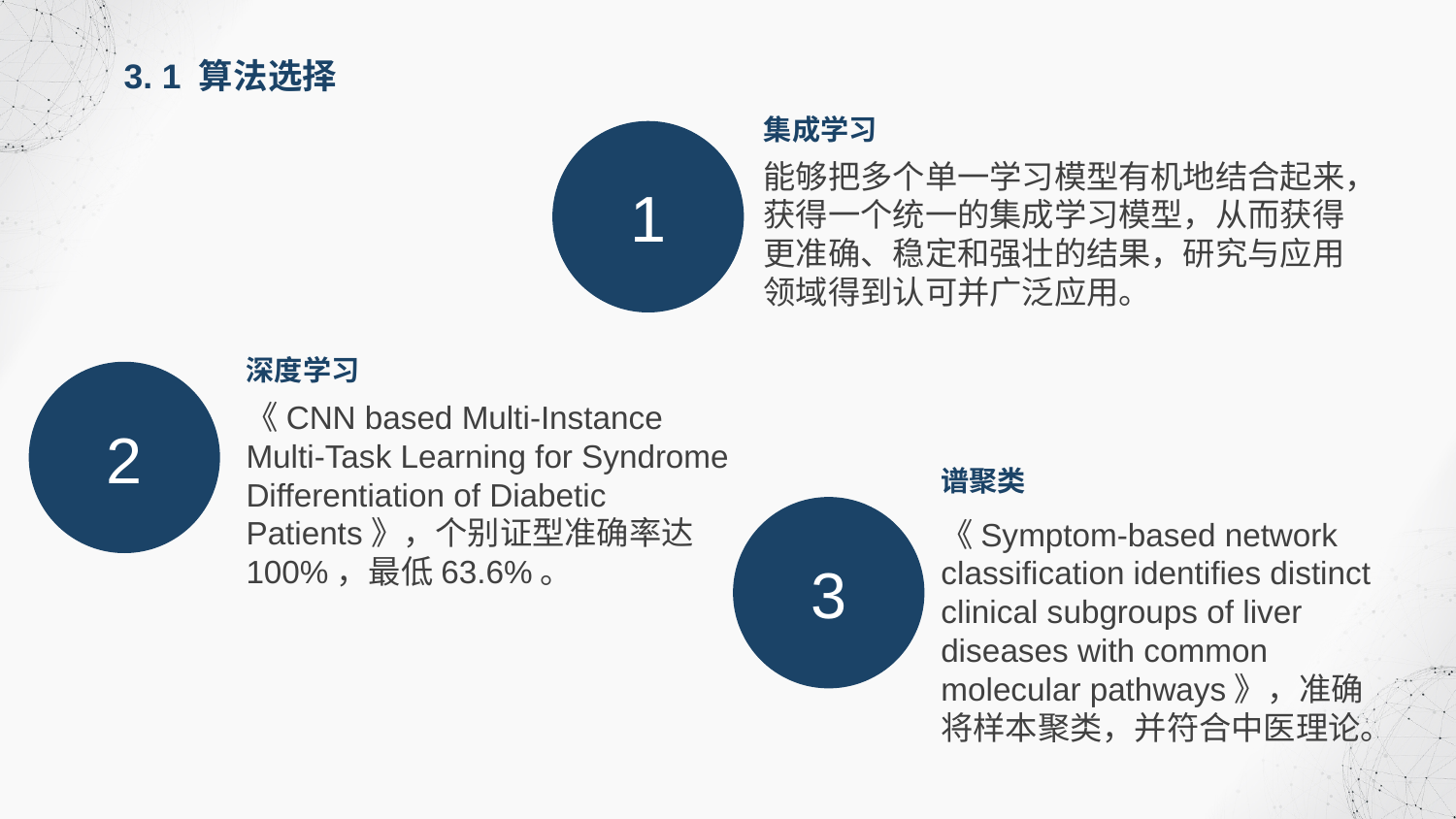

3. 1 算法选择
集成学习
1
能够把多个单一学习模型有机地结合起来，获得一个统一的集成学习模型，从而获得更准确、稳定和强壮的结果，研究与应用领域得到认可并广泛应用。
深度学习
2
《CNN based Multi-Instance Multi-Task Learning for Syndrome Differentiation of Diabetic Patients》，个别证型准确率达100%，最低63.6%。
谱聚类
3
《Symptom-based network classiﬁcation identiﬁes distinct clinical subgroups of liver diseases with common molecular pathways》，准确将样本聚类，并符合中医理论。